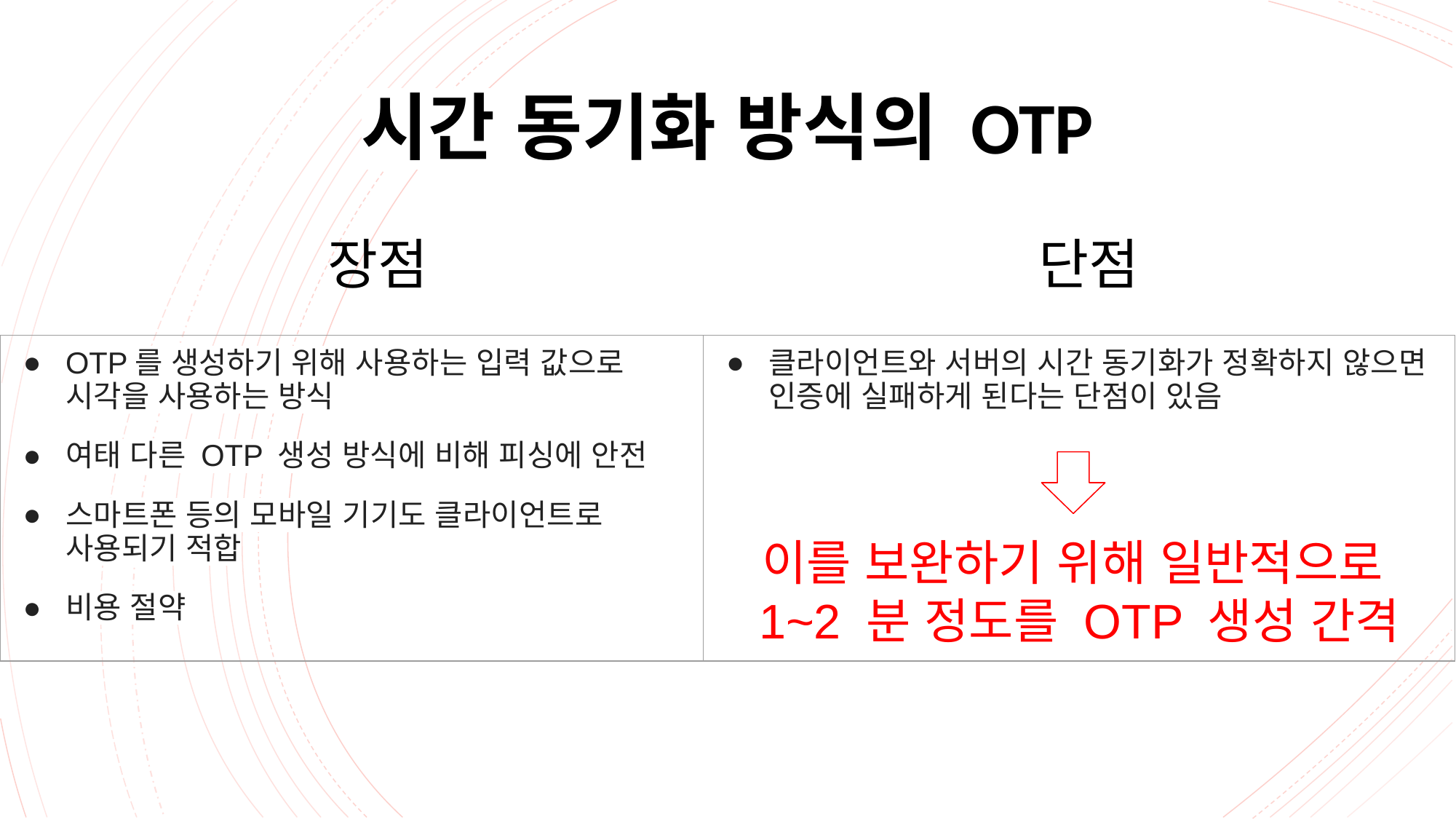

시간 동기화 방식의 OTP
장점
단점
| OTP를 생성하기 위해 사용하는 입력 값으로 시각을 사용하는 방식 여태 다른 OTP 생성 방식에 비해 피싱에 안전 스마트폰 등의 모바일 기기도 클라이언트로 사용되기 적합 비용 절약 | 클라이언트와 서버의 시간 동기화가 정확하지 않으면 인증에 실패하게 된다는 단점이 있음 |
| --- | --- |

이를 보완하기 위해 일반적으로
1~2 분 정도를 OTP 생성 간격